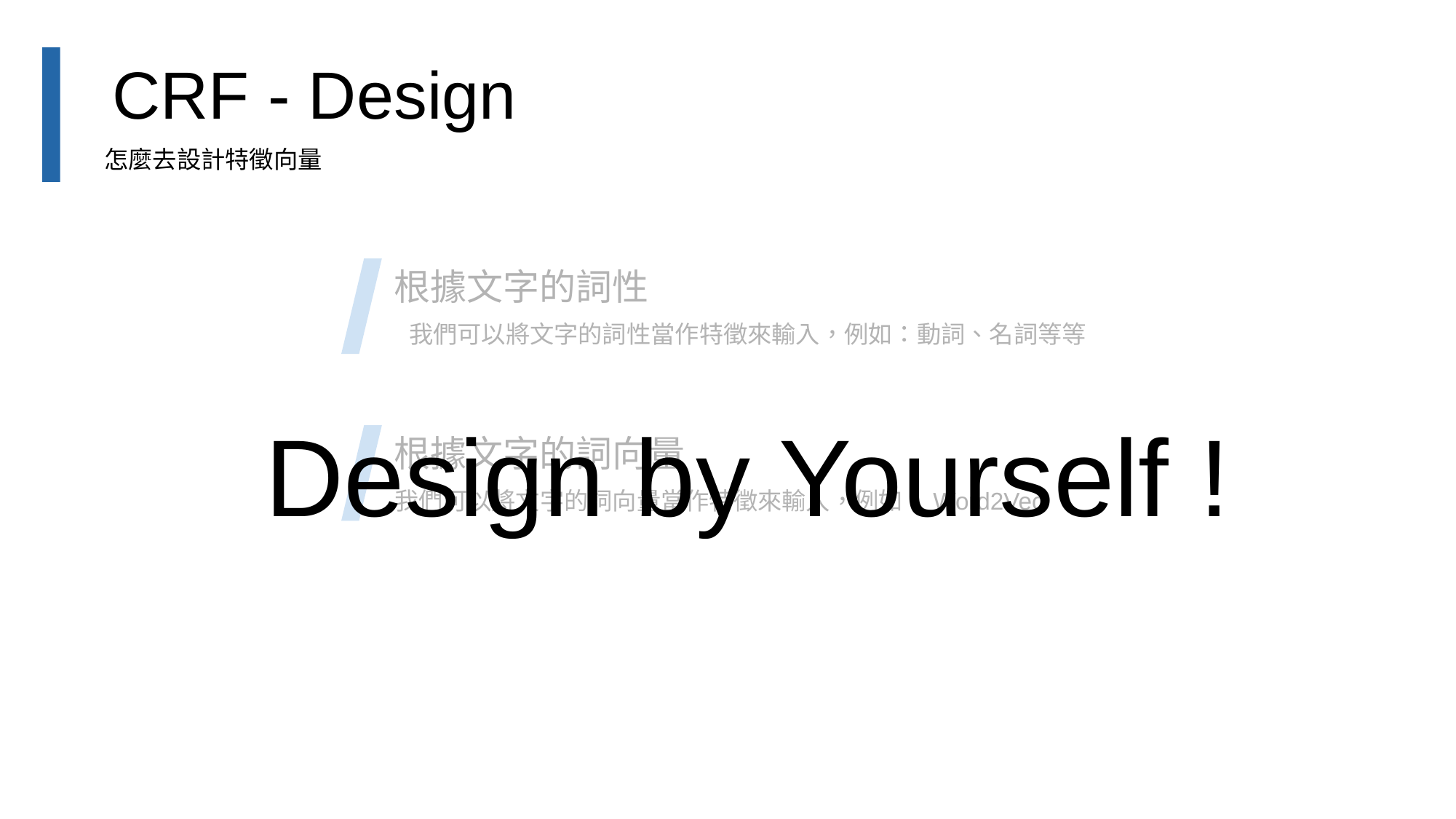

CRF - Design
怎麼去設計特徵向量
Design by Yourself !

根據文字的詞性
我們可以將文字的詞性當作特徵來輸入，例如：動詞、名詞等等

根據文字的詞向量
我們可以將文字的詞向量當作特徵來輸入，例如：Word2Vec